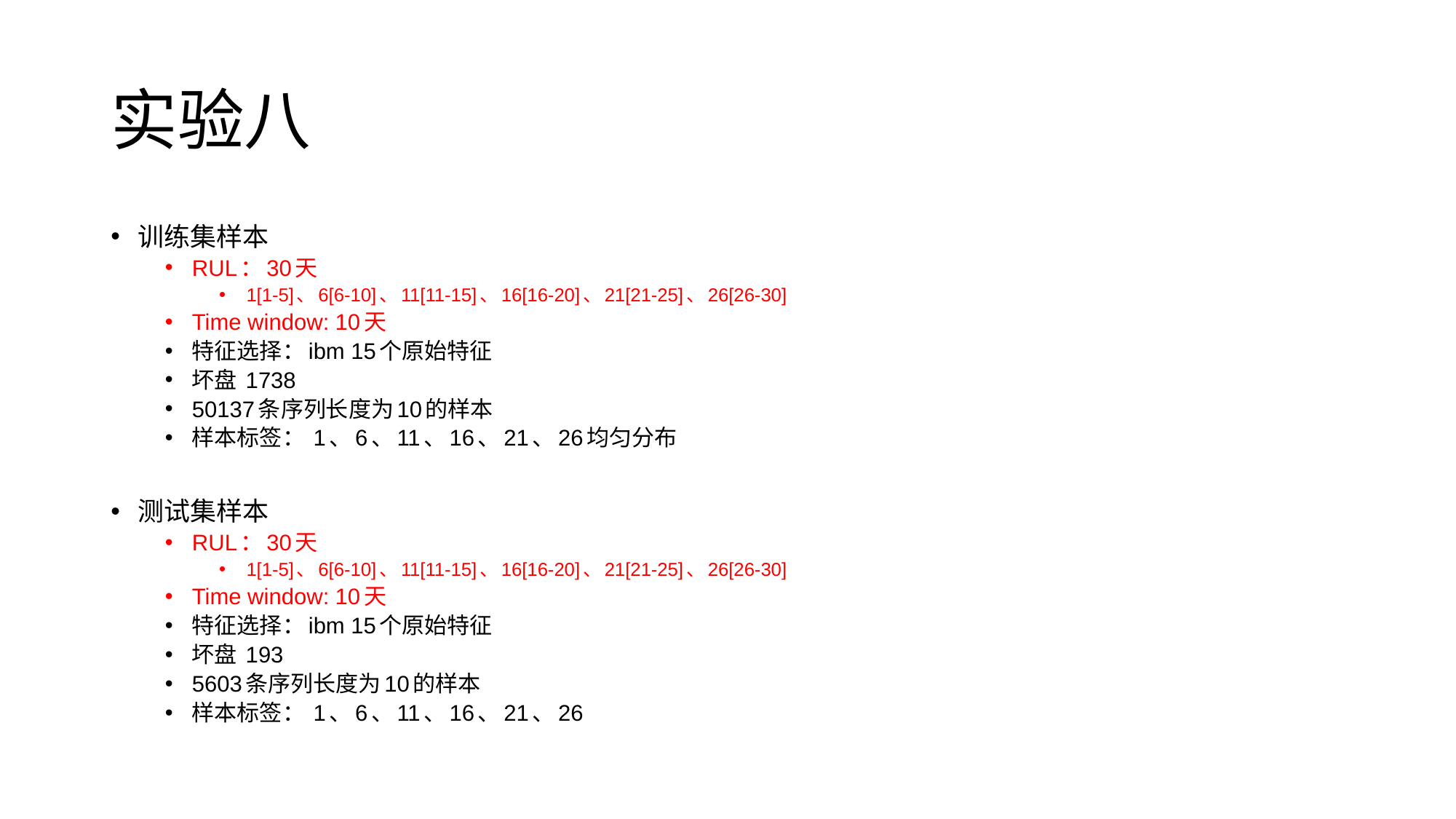

# 实验八
训练集样本
RUL：30天
1[1-5]、6[6-10]、11[11-15]、16[16-20]、21[21-25]、26[26-30]
Time window: 10天
特征选择：ibm 15个原始特征
坏盘 1738
50137条序列长度为10的样本
样本标签： 1、6、11、16、21、26均匀分布

测试集样本
RUL：30天
1[1-5]、6[6-10]、11[11-15]、16[16-20]、21[21-25]、26[26-30]
Time window: 10天
特征选择：ibm 15个原始特征
坏盘 193
5603条序列长度为10的样本
样本标签： 1、6、11、16、21、26